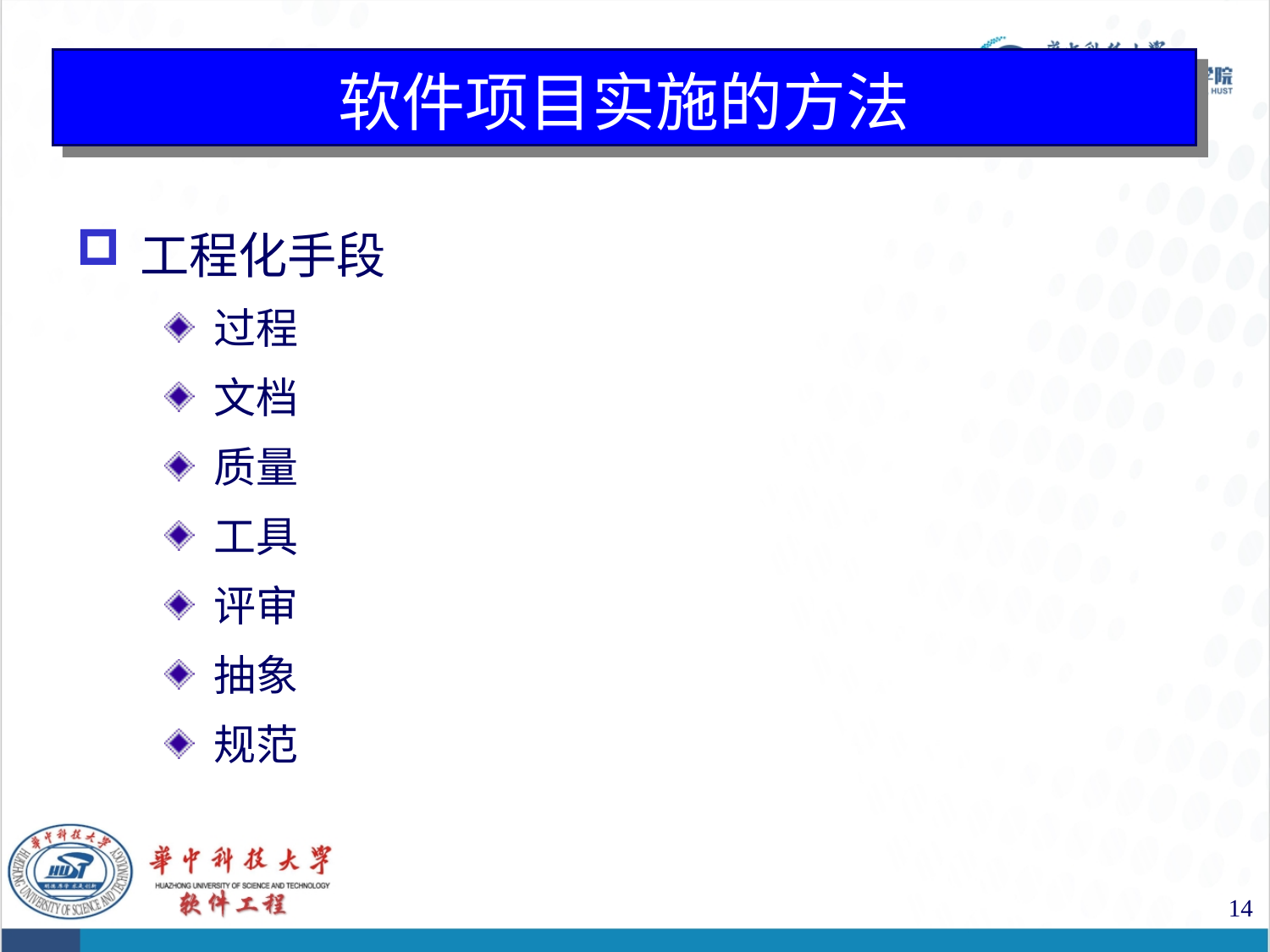

# 软件项目实施的方法
工程化手段
过程
文档
质量
工具
评审
抽象
规范
14